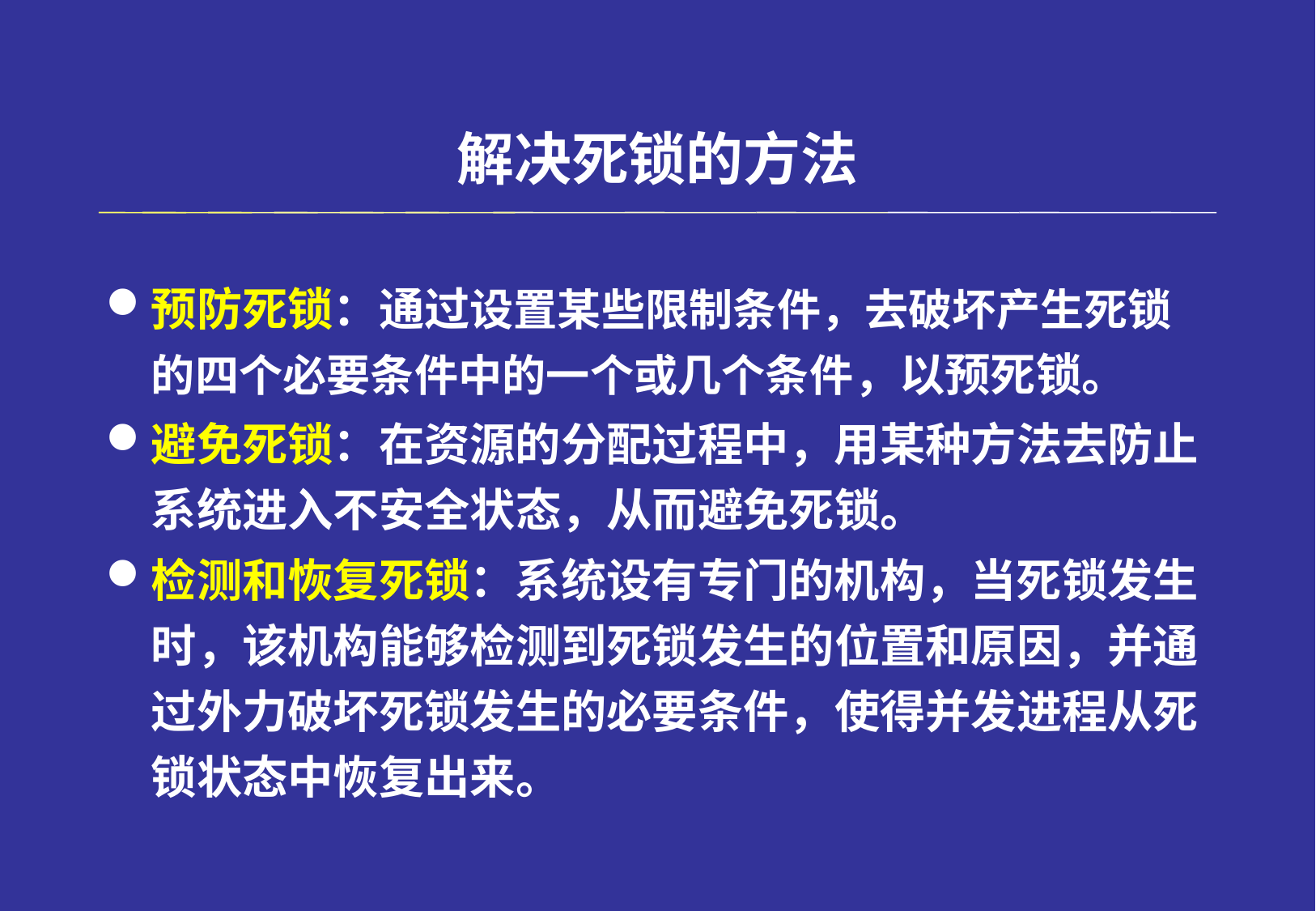

# 解决死锁的方法
预防死锁：通过设置某些限制条件，去破坏产生死锁的四个必要条件中的一个或几个条件，以预死锁。
避免死锁：在资源的分配过程中，用某种方法去防止系统进入不安全状态，从而避免死锁。
检测和恢复死锁：系统设有专门的机构，当死锁发生时，该机构能够检测到死锁发生的位置和原因，并通过外力破坏死锁发生的必要条件，使得并发进程从死锁状态中恢复出来。